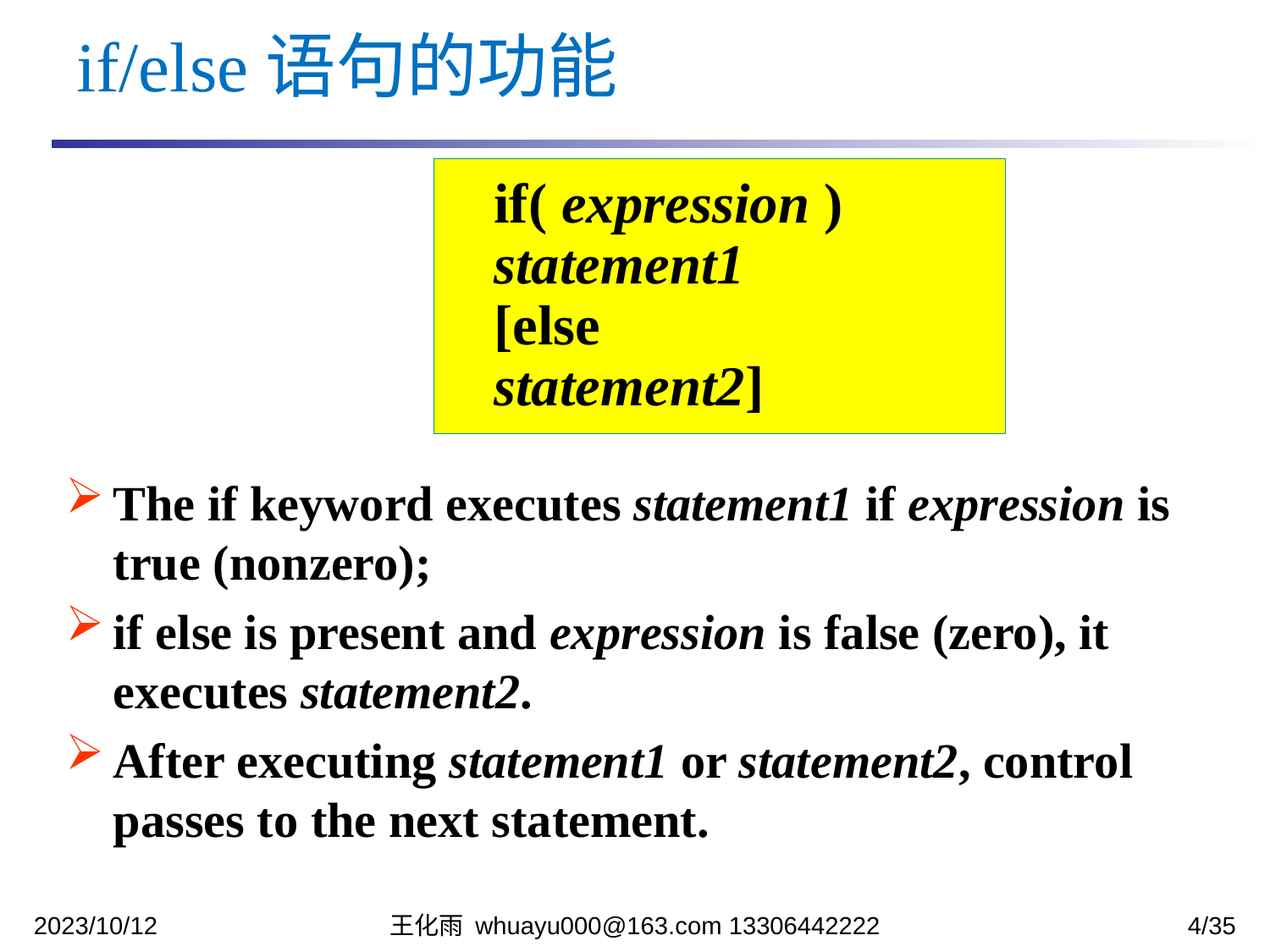

if/else语句的功能
	if( expression )
statement1
[else
statement2]
The if keyword executes statement1 if expression is true (nonzero);
if else is present and expression is false (zero), it executes statement2.
After executing statement1 or statement2, control passes to the next statement.
2023/10/12
王化雨 whuayu000@163.com 13306442222
4/35